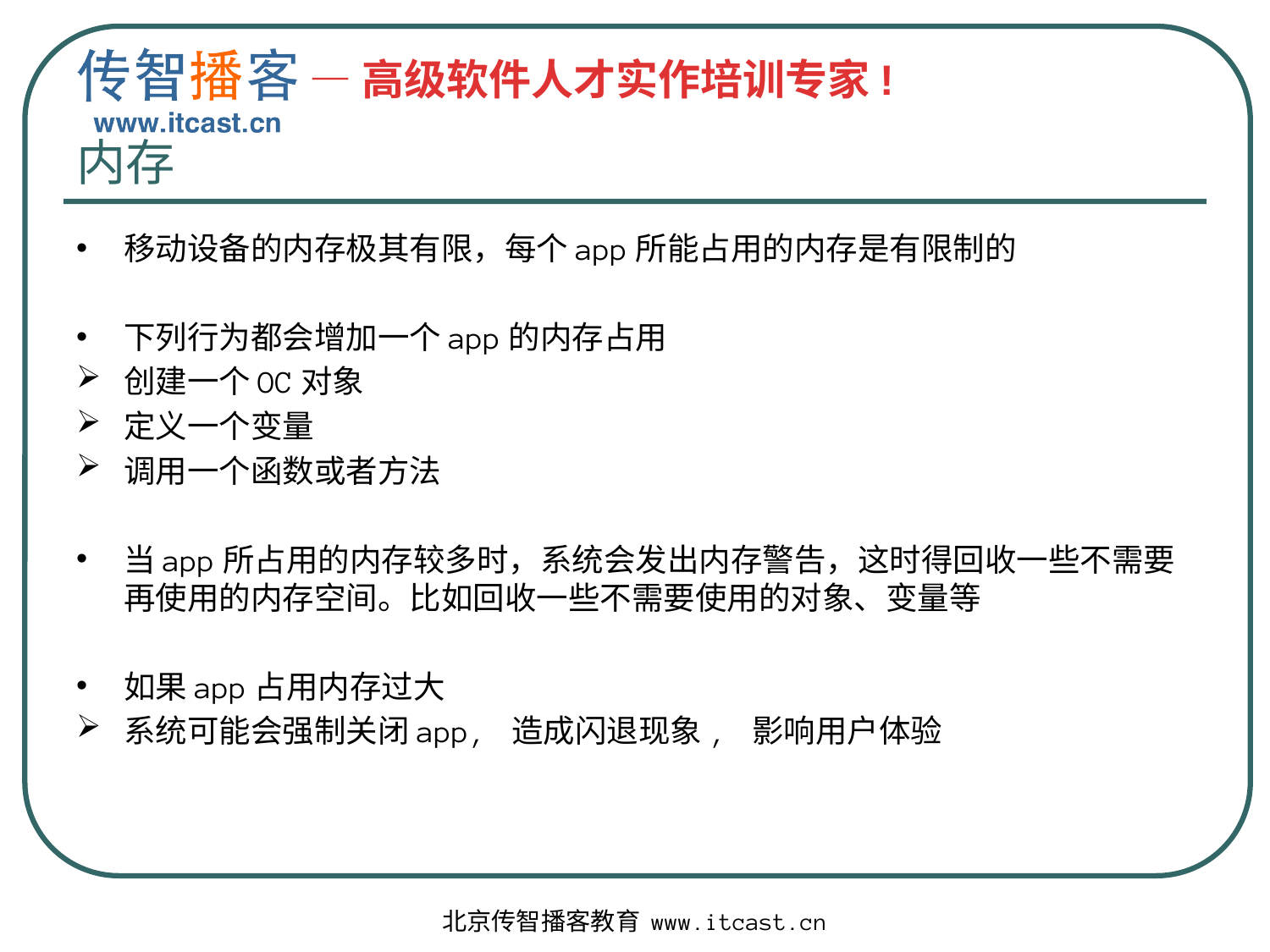

# 内存
移动设备的内存极其有限，每个app所能占用的内存是有限制的

下列行为都会增加一个app的内存占用
创建一个OC对象
定义一个变量
调用一个函数或者方法

当app所占用的内存较多时，系统会发出内存警告，这时得回收一些不需要再使用的内存空间。比如回收一些不需要使用的对象、变量等

如果app占用内存过大
系统可能会强制关闭app, 造成闪退现象, 影响用户体验